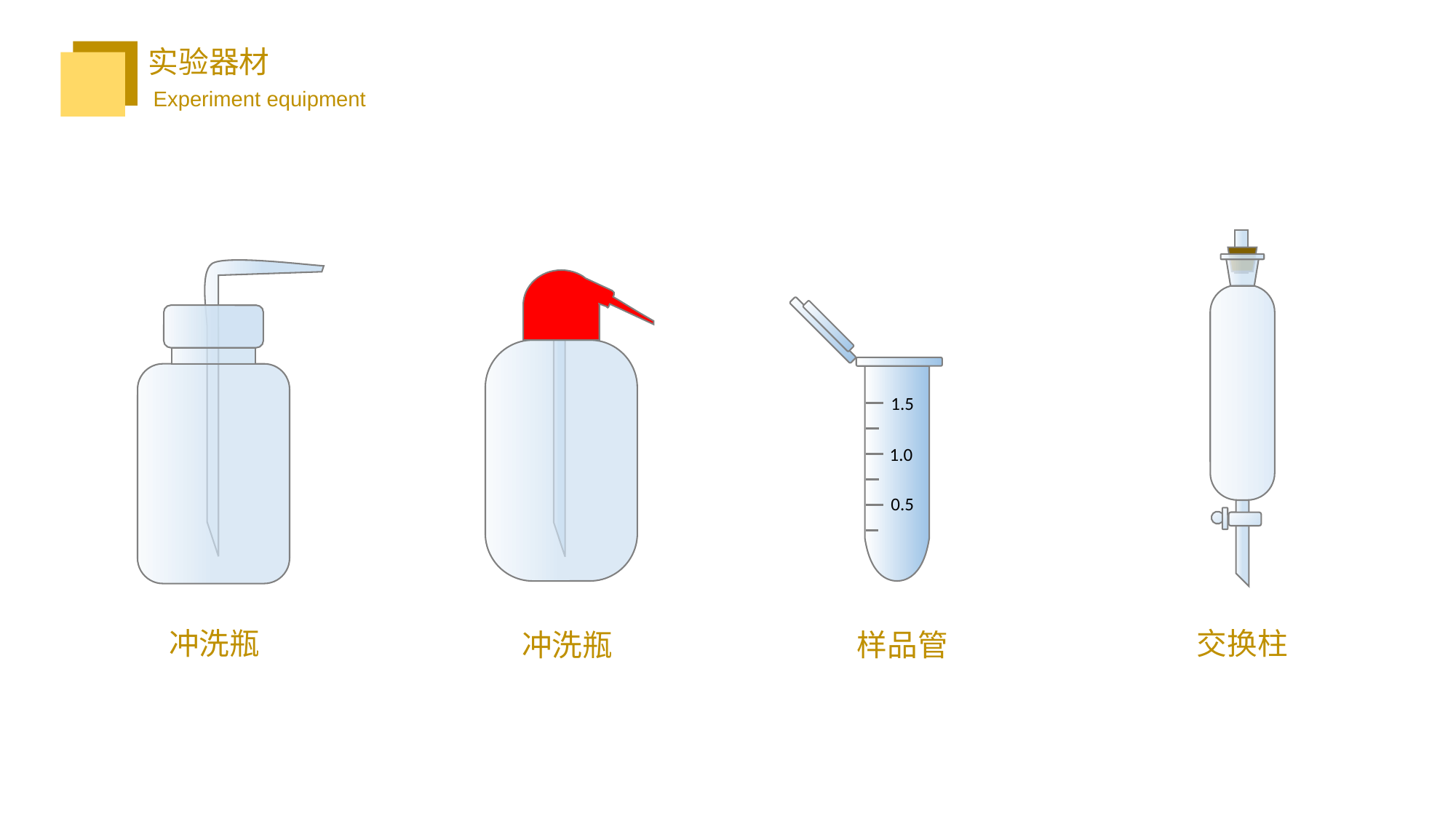

实验器材

 Experiment equipment

1.5
1.0
0.5
冲洗瓶
交换柱
冲洗瓶
样品管